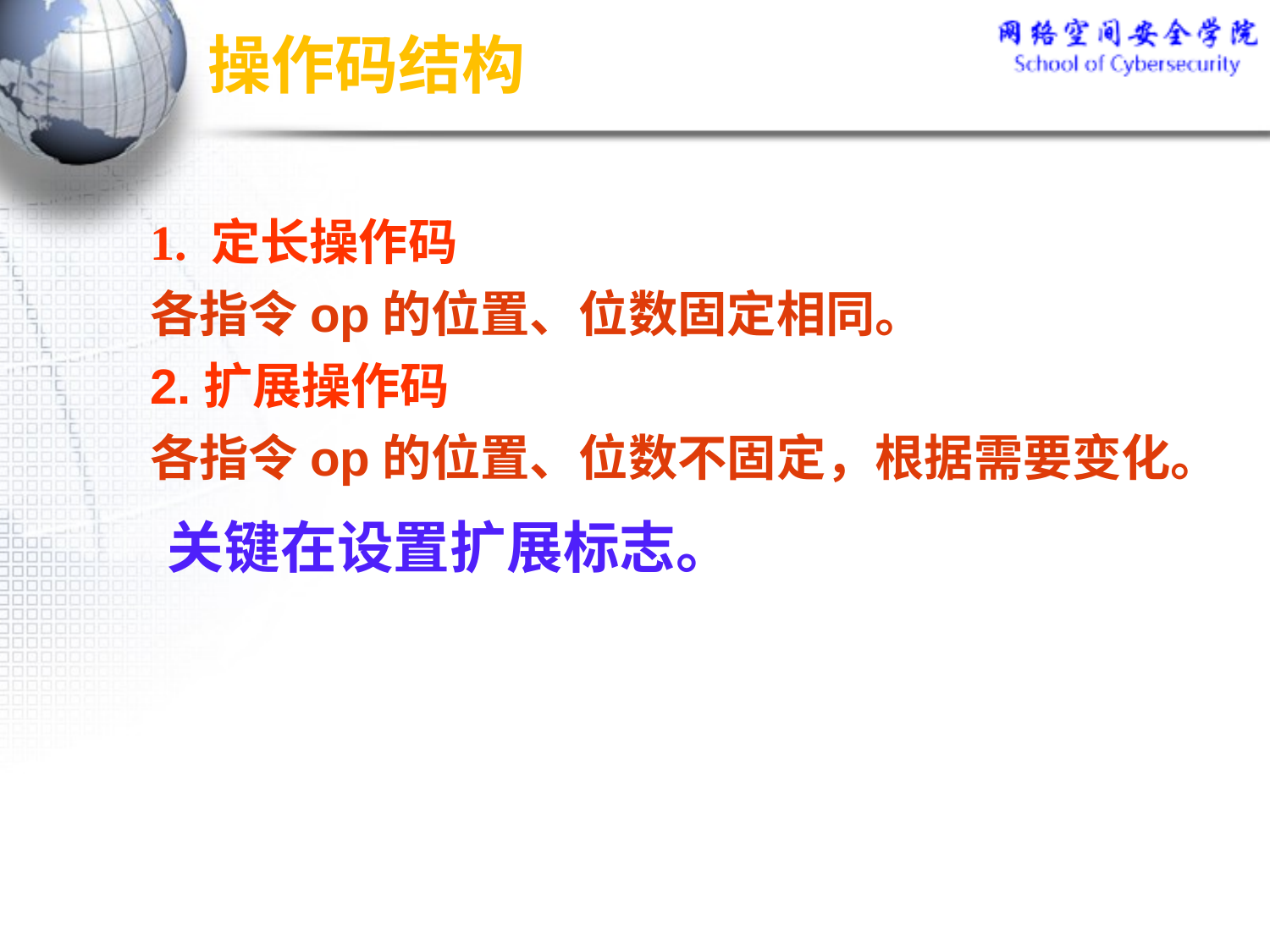

操作码结构

1. 定长操作码
各指令op的位置、位数固定相同。
2.扩展操作码
各指令op的位置、位数不固定，根据需要变化。

关键在设置扩展标志。